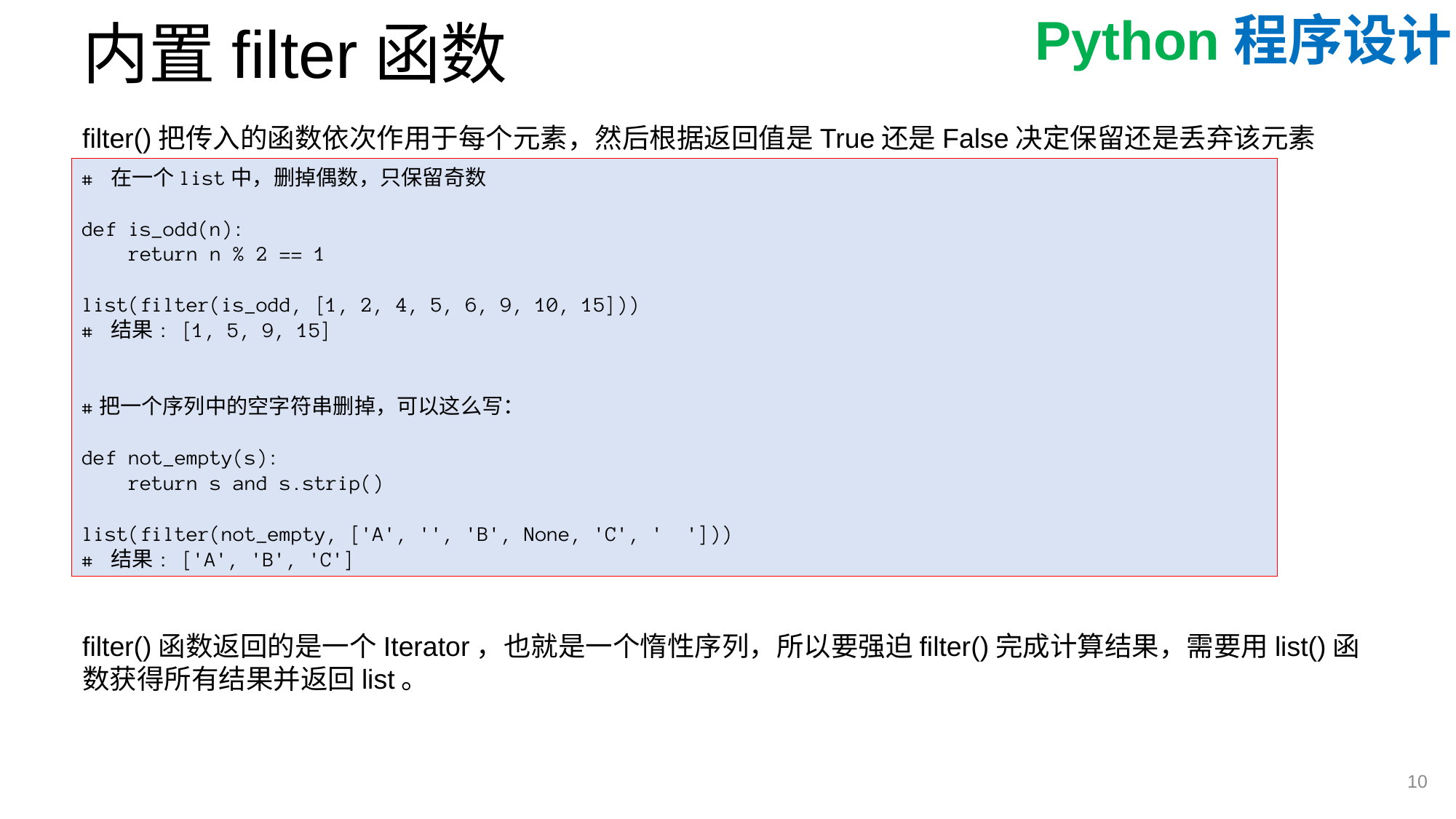

# 内置filter函数
filter()把传入的函数依次作用于每个元素，然后根据返回值是True还是False决定保留还是丢弃该元素
# 在一个list中，删掉偶数，只保留奇数

def is_odd(n):
    return n % 2 == 1

list(filter(is_odd, [1, 2, 4, 5, 6, 9, 10, 15]))
# 结果: [1, 5, 9, 15]

#把一个序列中的空字符串删掉，可以这么写：

def not_empty(s):
    return s and s.strip()

list(filter(not_empty, ['A', '', 'B', None, 'C', '  ']))
# 结果: ['A', 'B', 'C']
filter()函数返回的是一个Iterator，也就是一个惰性序列，所以要强迫filter()完成计算结果，需要用list()函数获得所有结果并返回list。
10